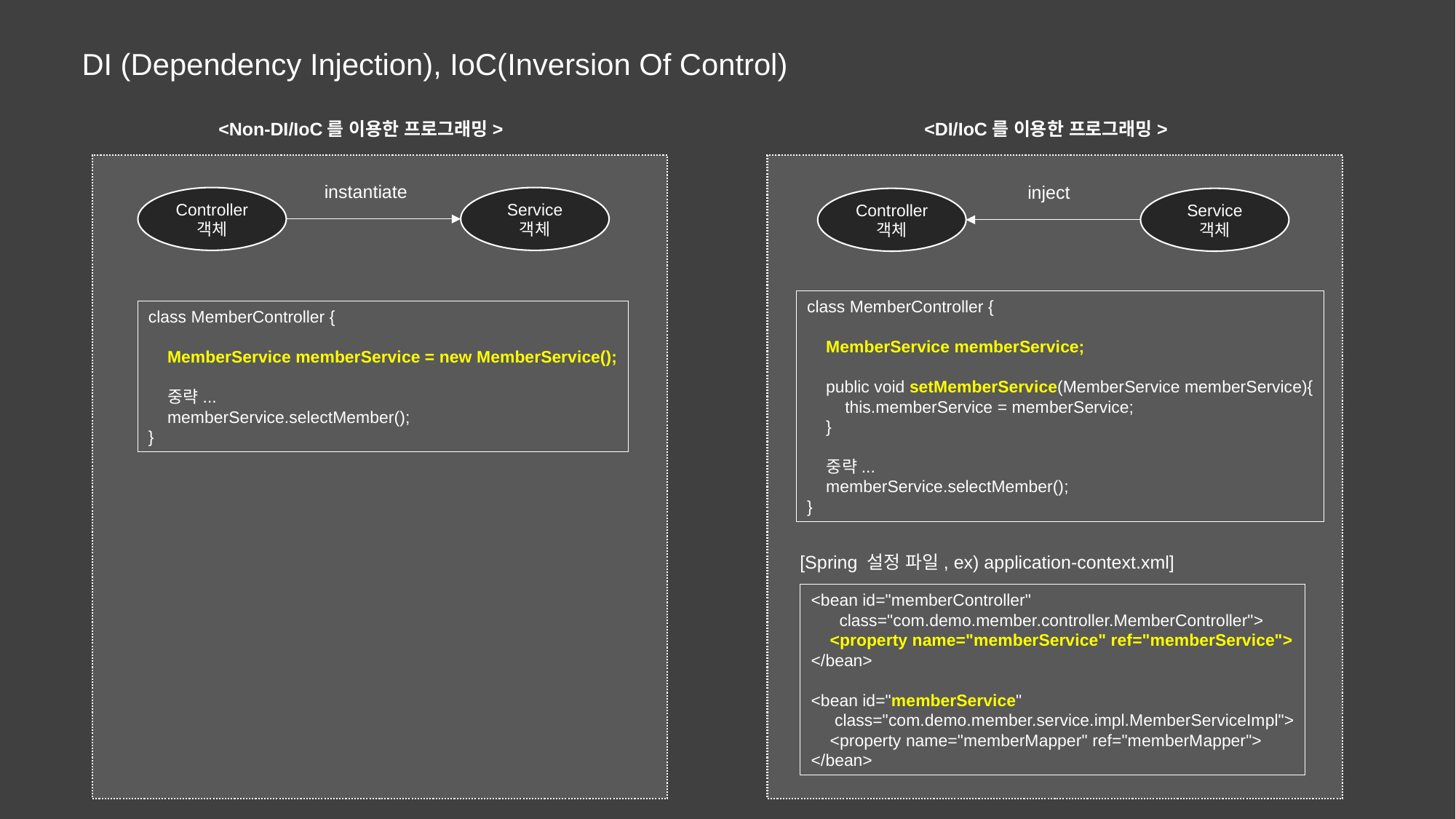

DI (Dependency Injection), IoC(Inversion Of Control)
<Non-DI/IoC를 이용한 프로그래밍>
<DI/IoC를 이용한 프로그래밍>

instantiate
inject
Controller
객체
Service
객체
Controller
객체
Service
객체
class MemberController {

    MemberService memberService;

    public void setMemberService(MemberService memberService){
        this.memberService = memberService;
    }

    중략...
    memberService.selectMember();
}
class MemberController {

    MemberService memberService = new MemberService();

    중략...
    memberService.selectMember();
}
[Spring 설정 파일, ex) application-context.xml]
<bean id="memberController"
      class="com.demo.member.controller.MemberController">
    <property name="memberService" ref="memberService">
</bean>

<bean id="memberService"
     class="com.demo.member.service.impl.MemberServiceImpl">
    <property name="memberMapper" ref="memberMapper">
</bean>